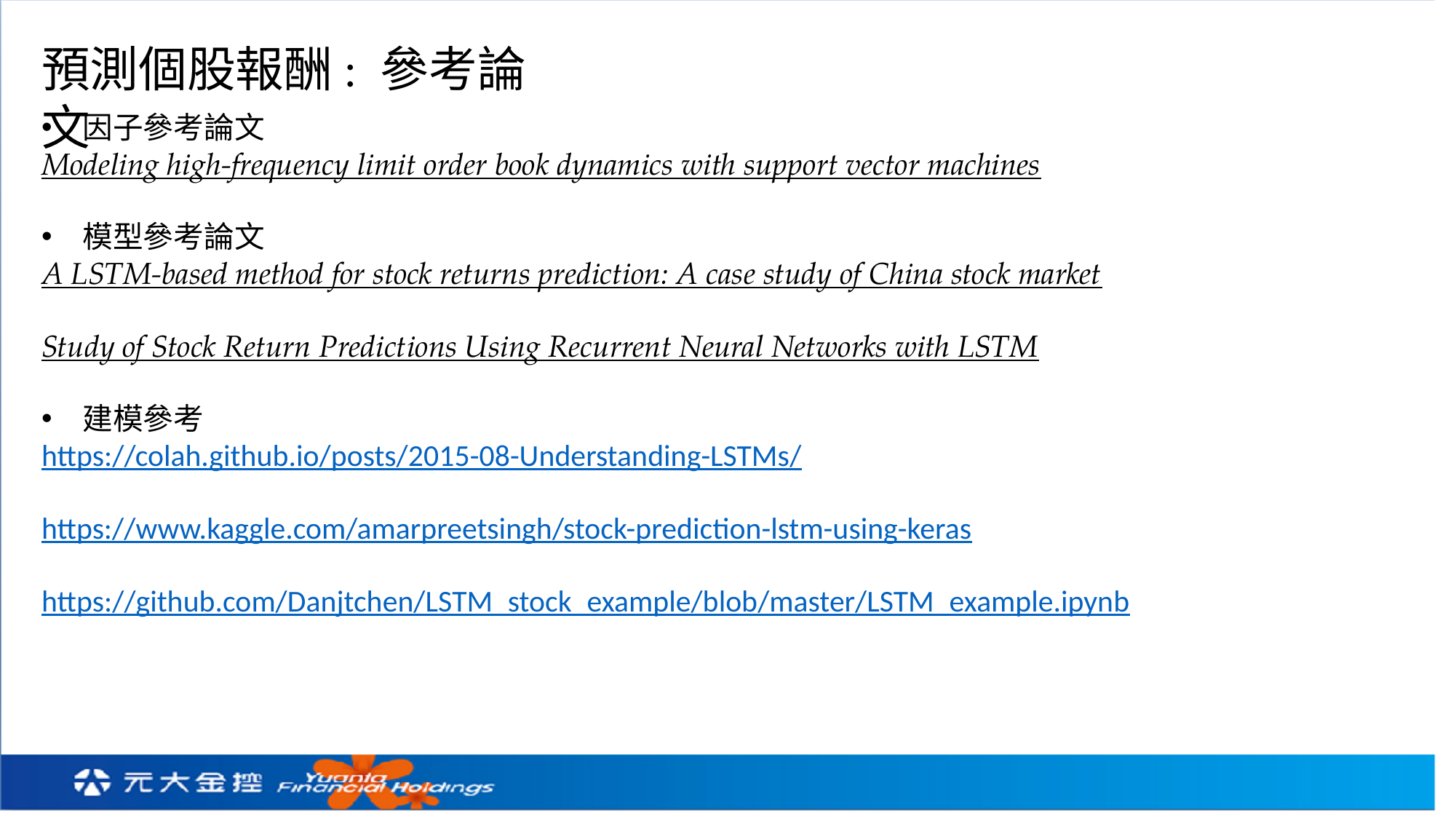

預測個股報酬: 參考論文
因子參考論文
Modeling high-frequency limit order book dynamics with support vector machines

模型參考論文
A LSTM-based method for stock returns prediction: A case study of China stock market

Study of Stock Return Predictions Using Recurrent Neural Networks with LSTM

建模參考
https://colah.github.io/posts/2015-08-Understanding-LSTMs/

https://www.kaggle.com/amarpreetsingh/stock-prediction-lstm-using-keras

https://github.com/Danjtchen/LSTM_stock_example/blob/master/LSTM_example.ipynb